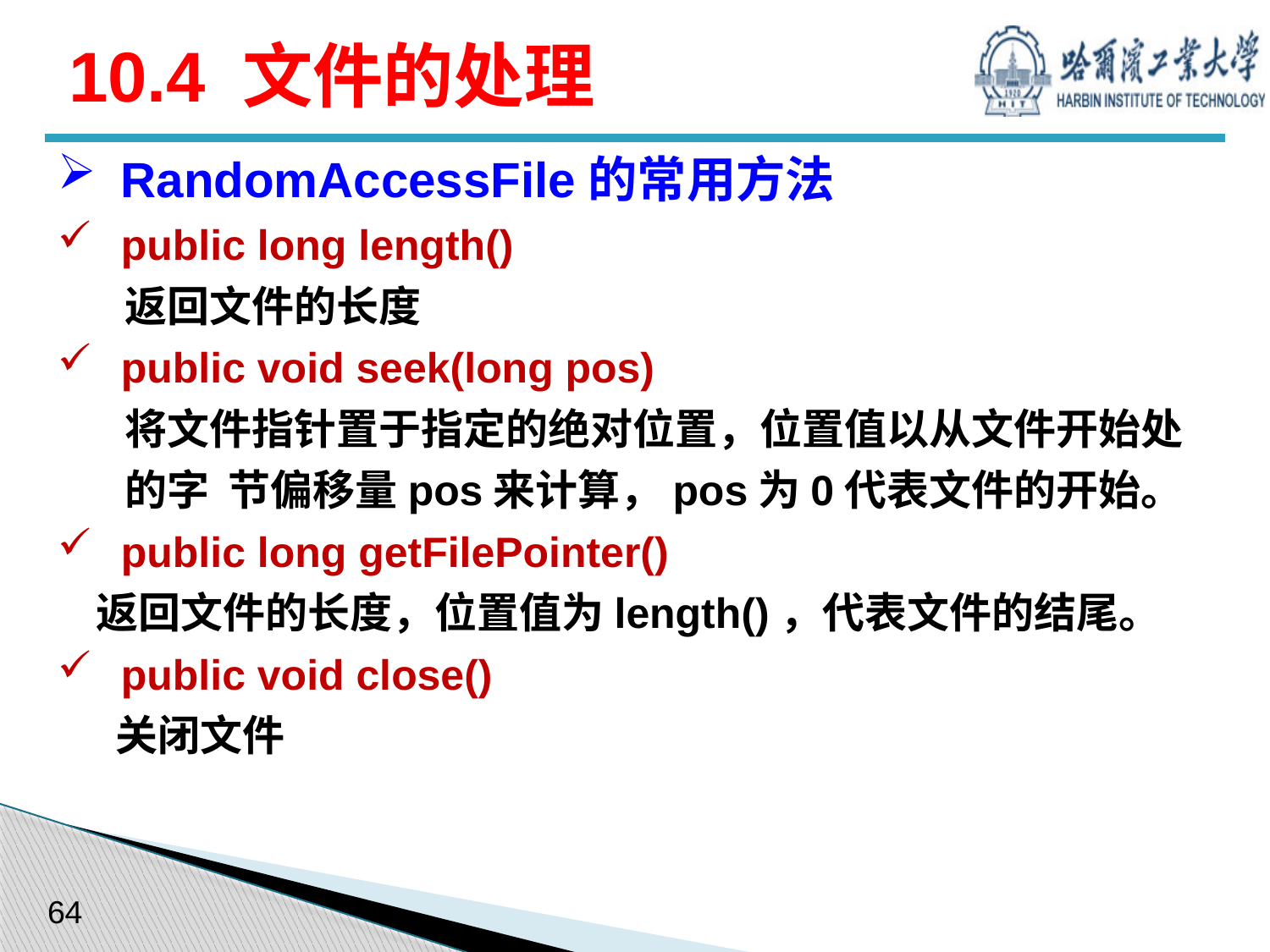

# 10.4 文件的处理
RandomAccessFile的常用方法
public long length()
      返回文件的长度
public void seek(long pos)
      将文件指针置于指定的绝对位置，位置值以从文件开始处
      的字  节偏移量pos来计算，pos为0代表文件的开始。
public long getFilePointer()
   返回文件的长度，位置值为length()，代表文件的结尾。
public void close()
     关闭文件